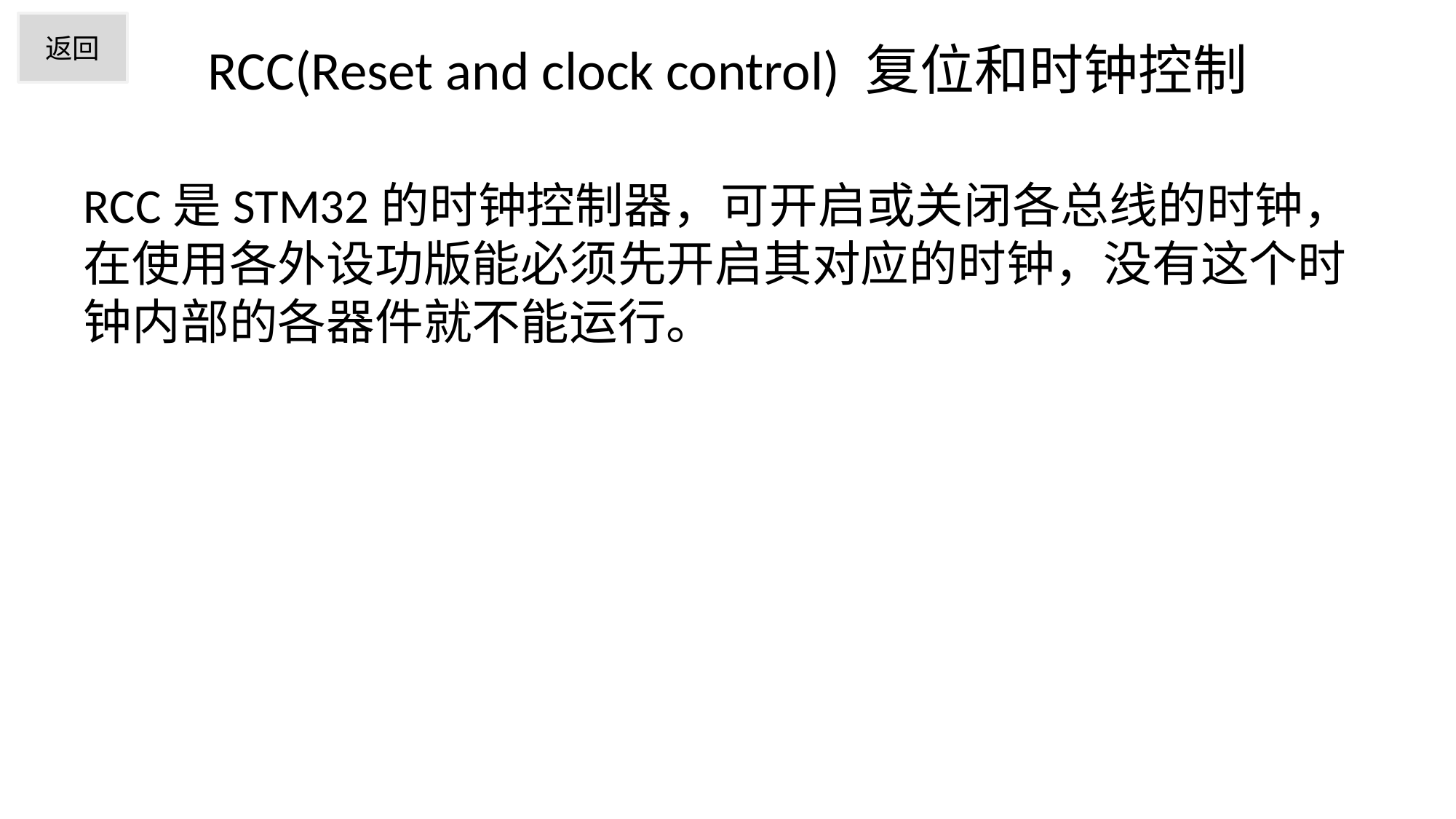

# RCC(Reset and clock control) 复位和时钟控制
返回
RCC是STM32的时钟控制器，可开启或关闭各总线的时钟，在使用各外设功版能必须先开启其对应的时钟，没有这个时钟内部的各器件就不能运行。